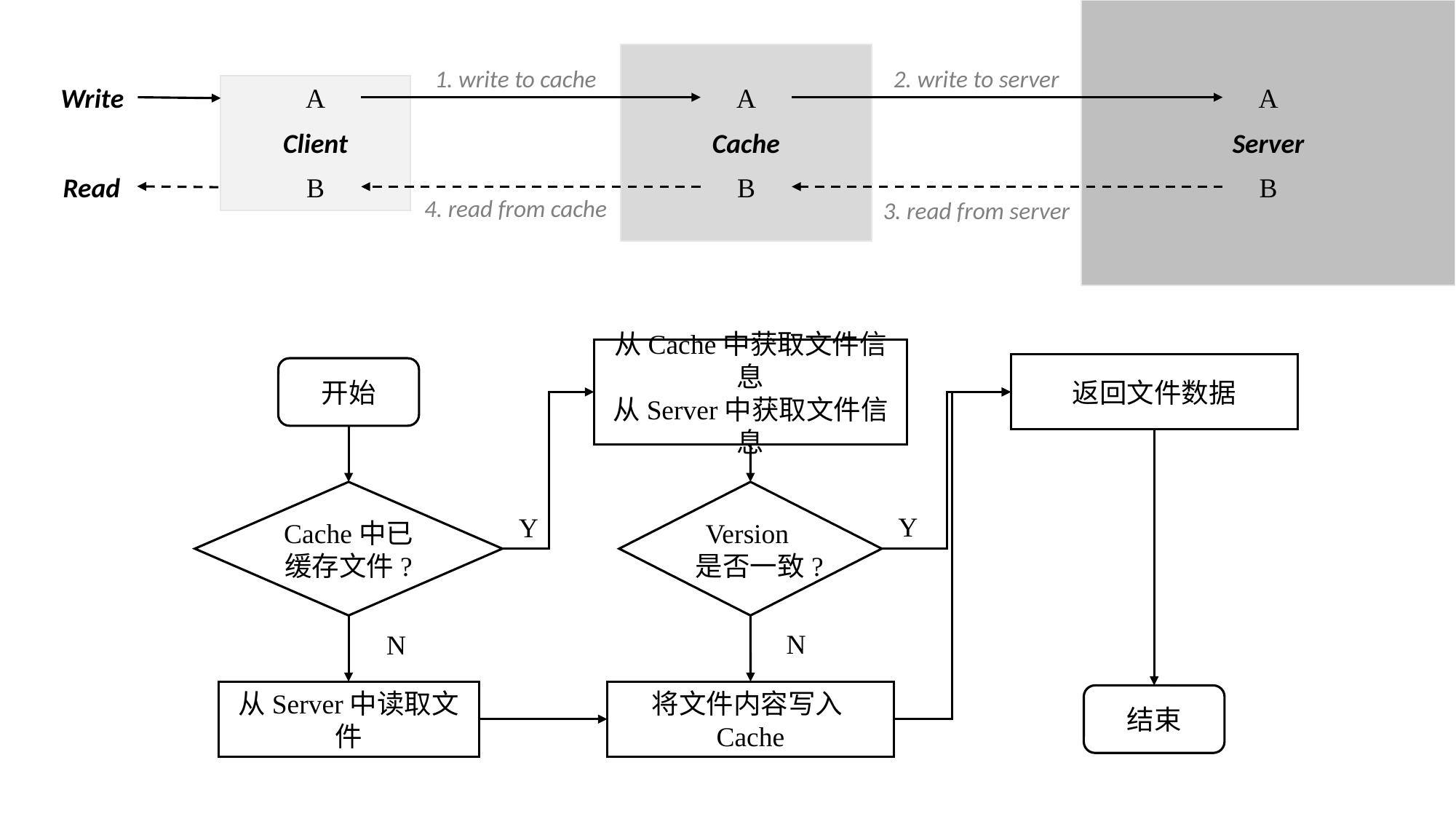

1. write to cache
2. write to server
Write

A
A
A
Client
Cache
Server
Read
B
B
B
4. read from cache
3. read from server
从Cache中获取文件信息
从Server中获取文件信息
返回文件数据
开始
Version是否一致?
Cache中已缓存文件?
Y
Y
N
N
从Server中读取文件
将文件内容写入Cache
结束